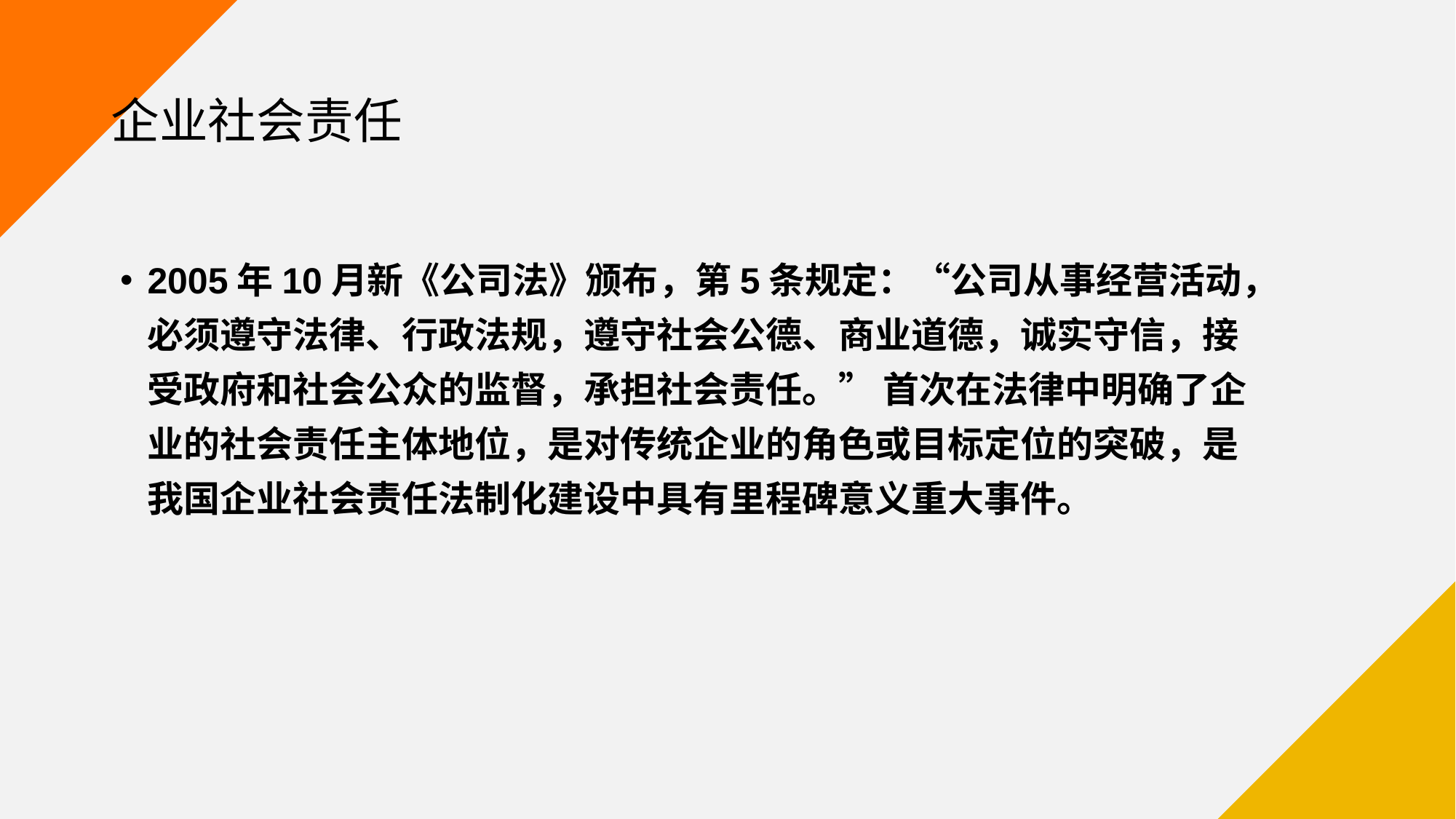

# 企业社会责任
2005年10月新《公司法》颁布，第5条规定：“公司从事经营活动，必须遵守法律、行政法规，遵守社会公德、商业道德，诚实守信，接受政府和社会公众的监督，承担社会责任。” 首次在法律中明确了企业的社会责任主体地位，是对传统企业的角色或目标定位的突破，是我国企业社会责任法制化建设中具有里程碑意义重大事件。